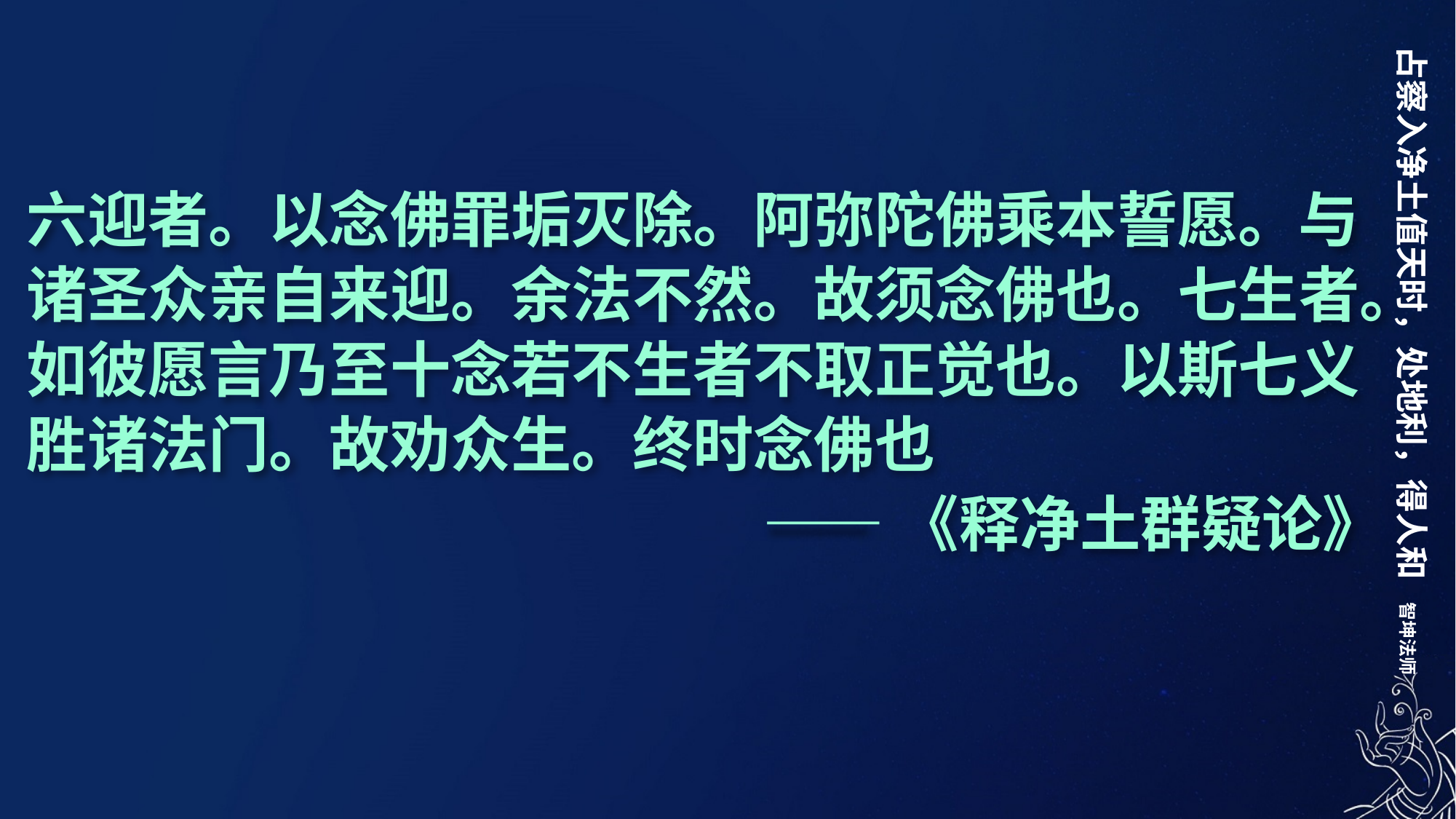

六迎者。以念佛罪垢灭除。阿弥陀佛乘本誓愿。与诸圣众亲自来迎。余法不然。故须念佛也。七生者。如彼愿言乃至十念若不生者不取正觉也。以斯七义胜诸法门。故劝众生。终时念佛也
——《释净土群疑论》